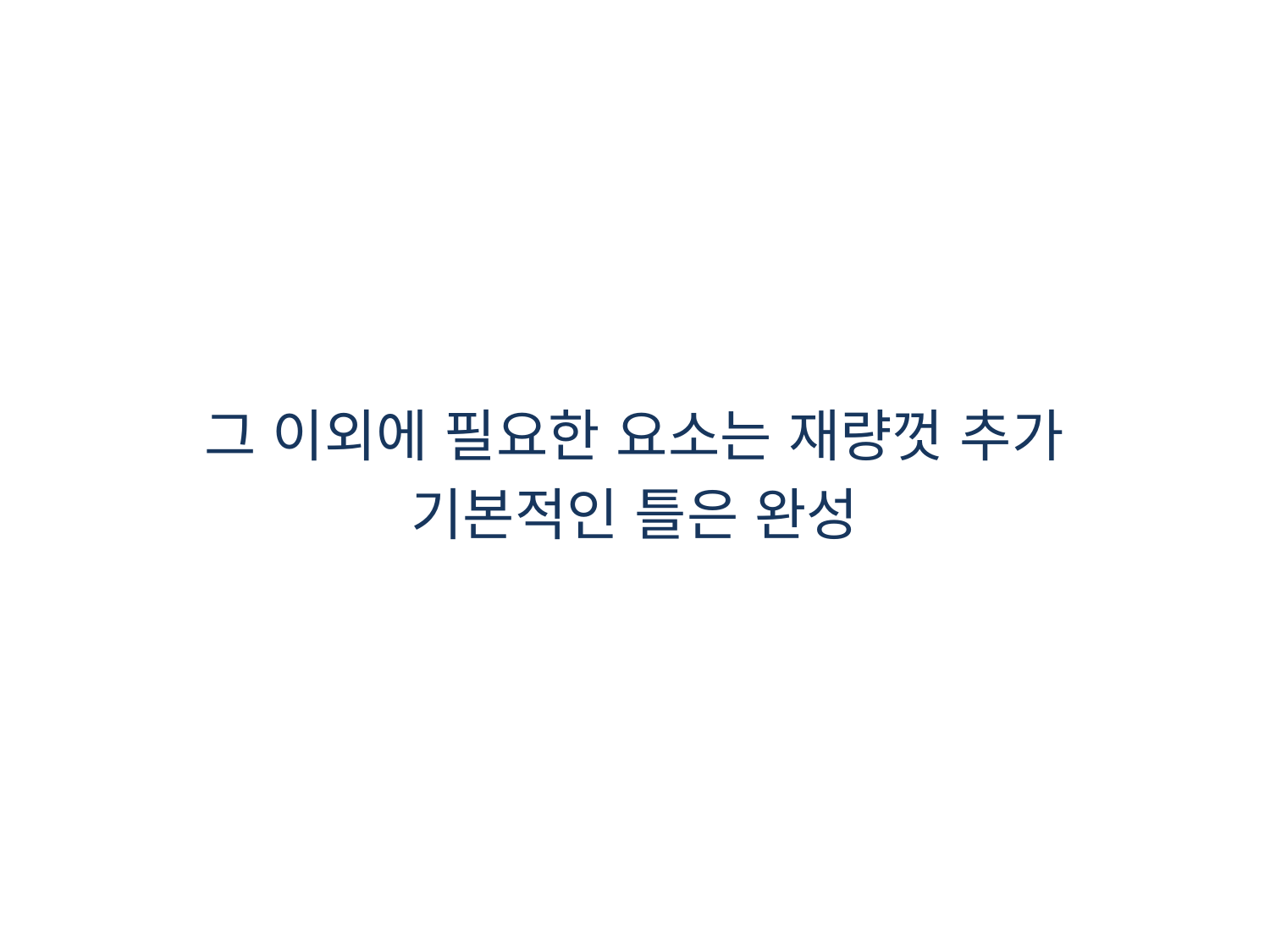

그 이외에 필요한 요소는 재량껏 추가
기본적인 틀은 완성